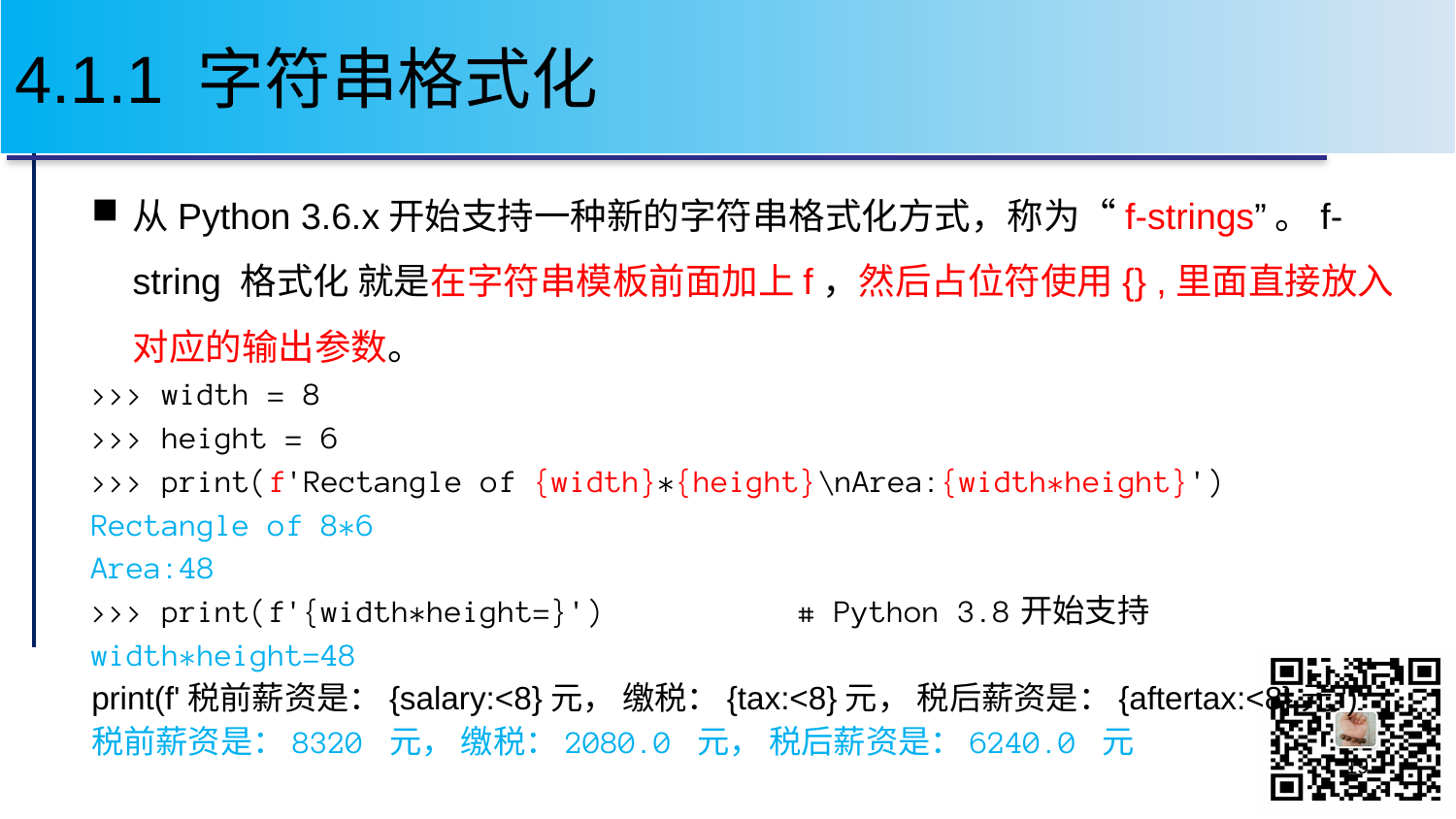

# 4.1.1 字符串格式化
从Python 3.6.x开始支持一种新的字符串格式化方式，称为“f-strings”。f-string 格式化 就是在字符串模板前面加上f，然后占位符使用{} ,里面直接放入对应的输出参数。
>>> width = 8
>>> height = 6
>>> print(f'Rectangle of {width}*{height}\nArea:{width*height}')
Rectangle of 8*6
Area:48
>>> print(f'{width*height=}')           # Python 3.8开始支持
width*height=48
print(f'税前薪资是：{salary:<8}元， 缴税：{tax:<8}元， 税后薪资是：{aftertax:<8}元')
税前薪资是：8320 元， 缴税：2080.0 元， 税后薪资是：6240.0 元
19